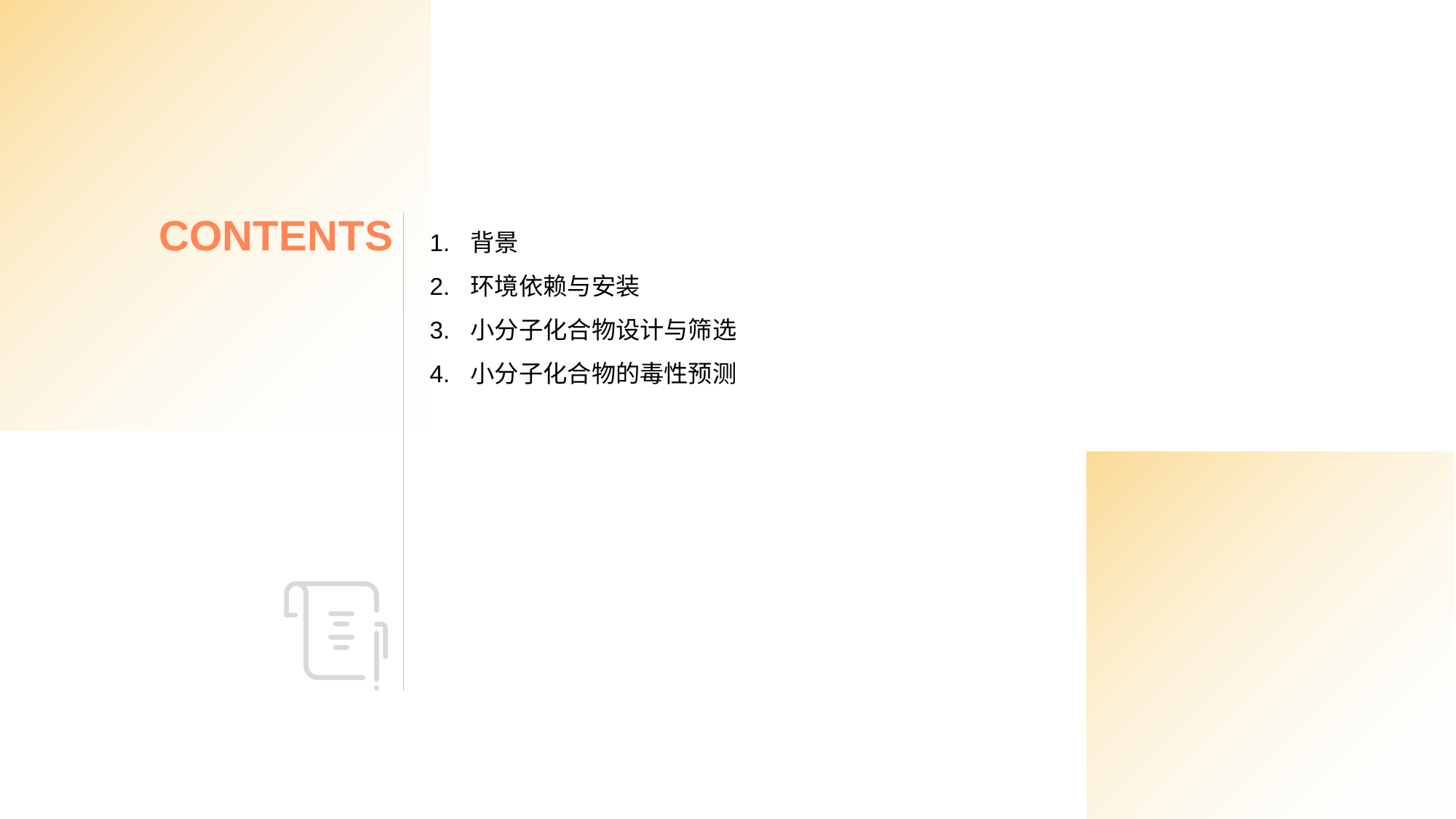

C ONTEN  TS
背景
环境依赖与安装
小分子化合物设计与筛选
小分子化合物的毒性预测